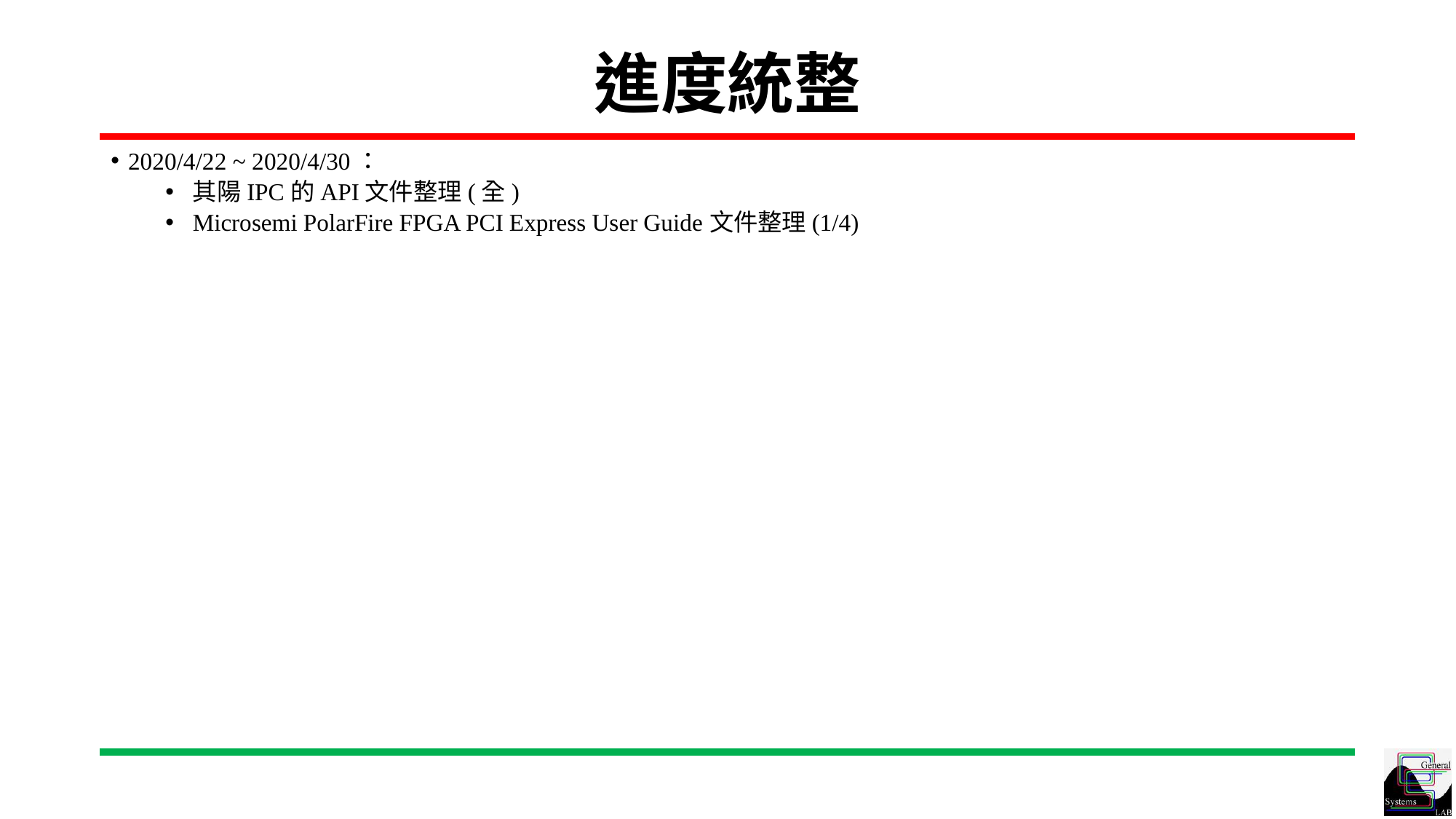

# 進度統整
2020/4/22 ~ 2020/4/30：
其陽IPC的API文件整理(全)
Microsemi PolarFire FPGA PCI Express User Guide文件整理(1/4)